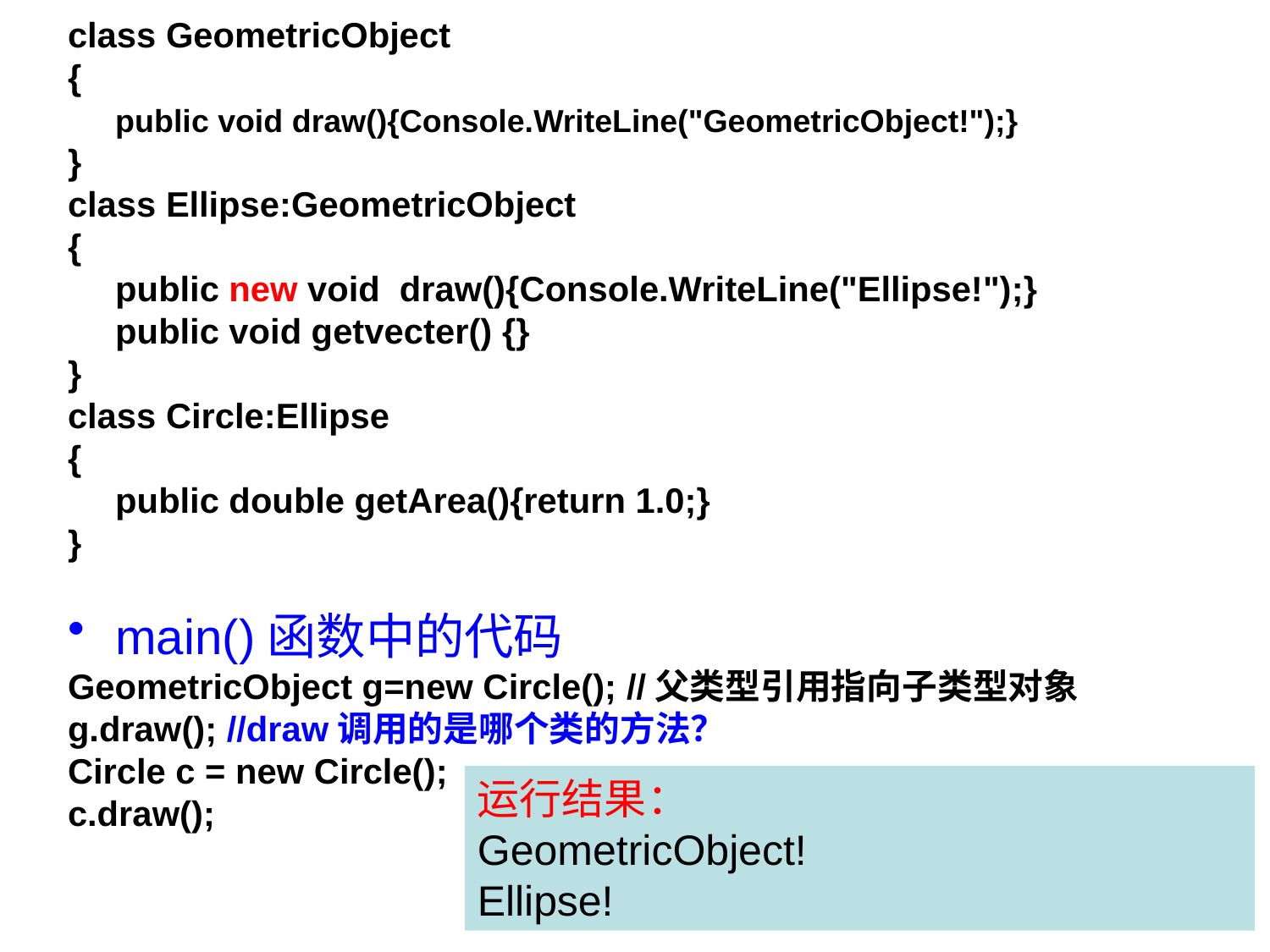

class GeometricObject
{
	public void draw(){Console.WriteLine("GeometricObject!");}
}
class Ellipse:GeometricObject
{
	public new void  draw(){Console.WriteLine("Ellipse!");}
	public void getvecter() {}
}
class Circle:Ellipse
{
	public double getArea(){return 1.0;}
}

main()函数中的代码
GeometricObject g=new Circle(); //父类型引用指向子类型对象
g.draw(); //draw调用的是哪个类的方法？
Circle c = new Circle();
c.draw();
运行结果：
GeometricObject!
Ellipse!